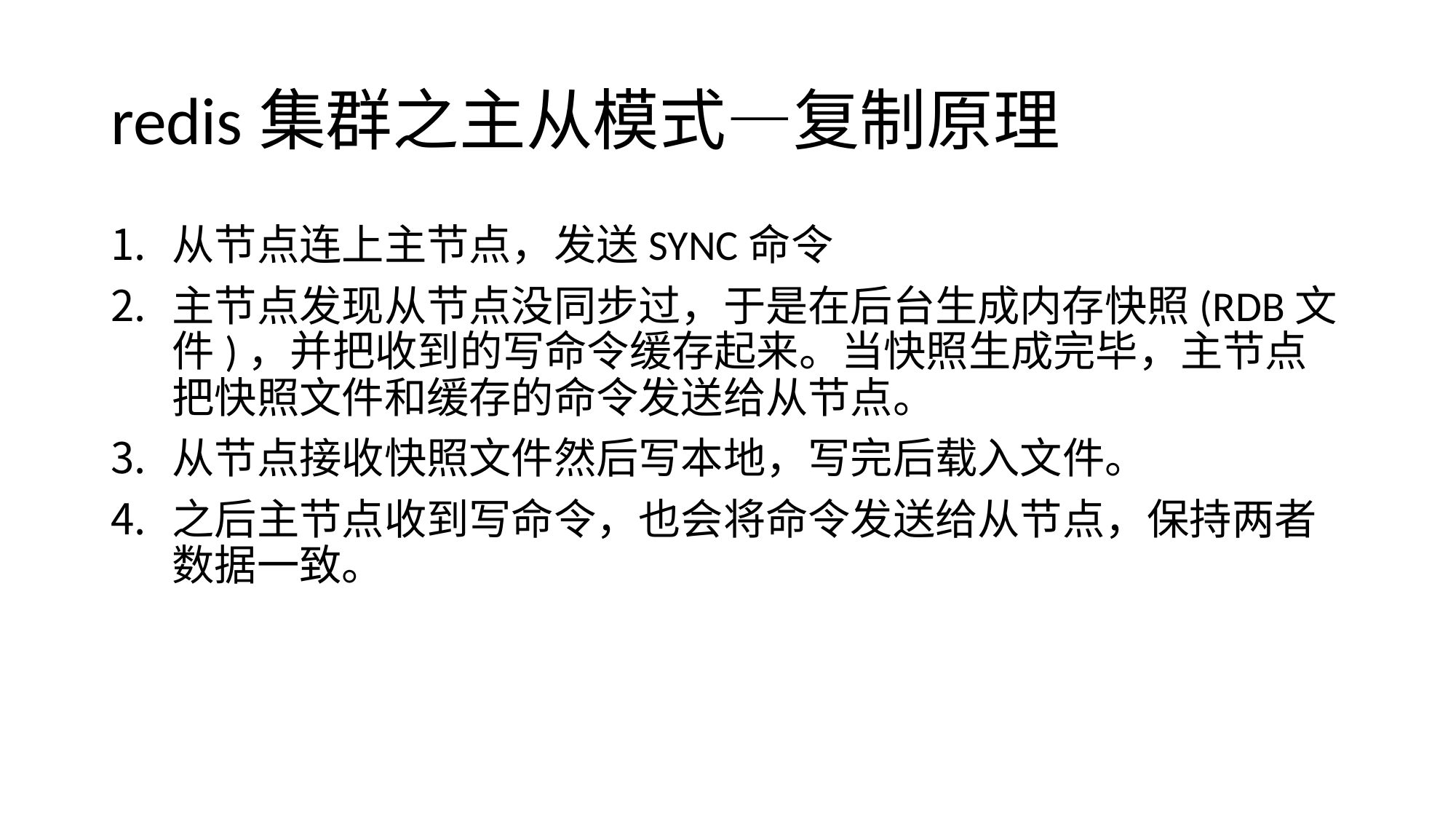

# redis集群之主从模式—复制原理
从节点连上主节点，发送SYNC命令
主节点发现从节点没同步过，于是在后台生成内存快照(RDB文件)，并把收到的写命令缓存起来。当快照生成完毕，主节点把快照文件和缓存的命令发送给从节点。
从节点接收快照文件然后写本地，写完后载入文件。
之后主节点收到写命令，也会将命令发送给从节点，保持两者数据一致。